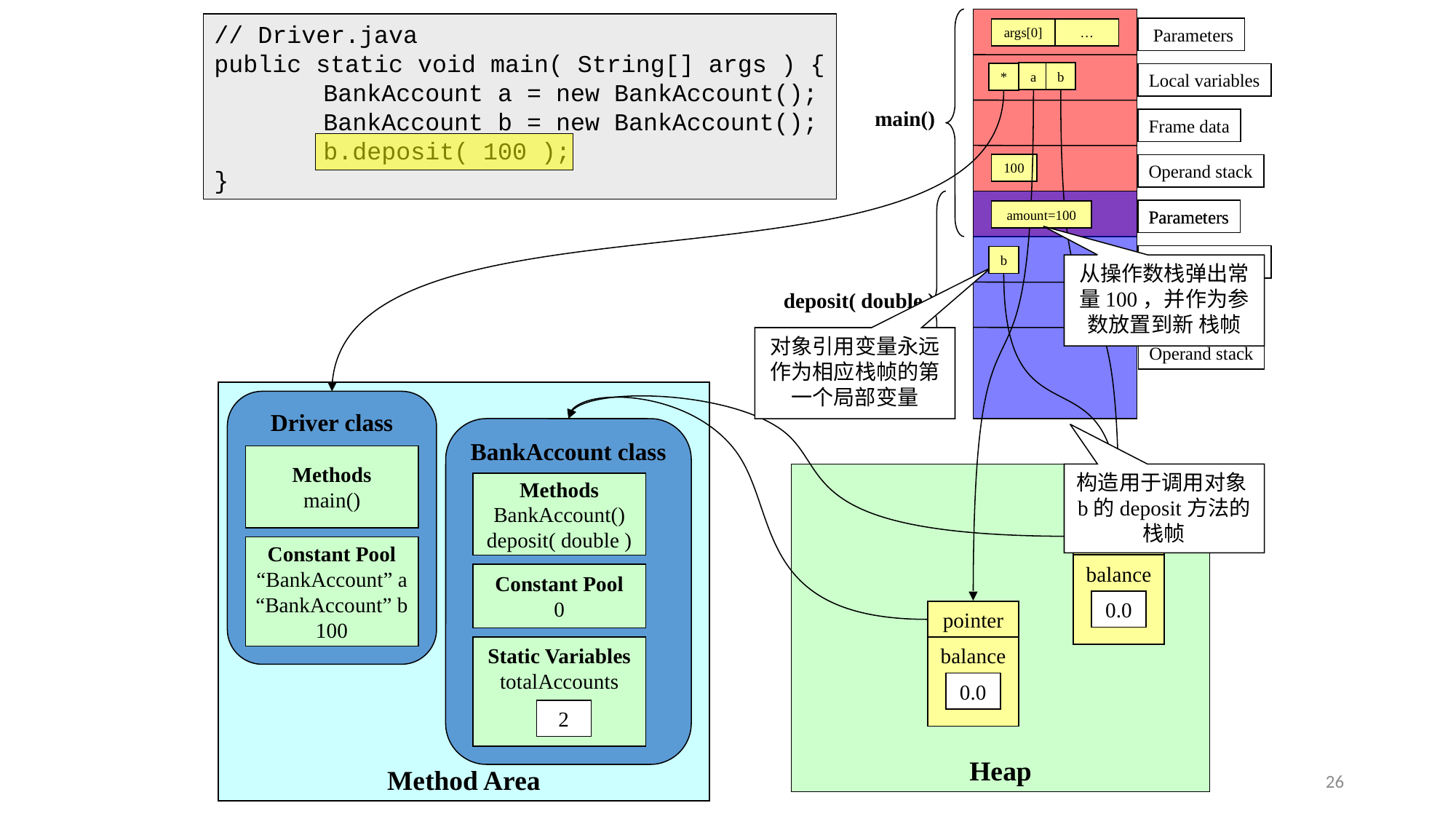

// Driver.java
public static void main( String[] args ) {
	BankAccount a = new BankAccount();
	BankAccount b = new BankAccount();
	b.deposit( 100 );
}
args[0]
…
 Parameters

a
b
b
*
Local variables
main()

Frame data

100
Operand stack

Parameters
Parameters
deposit( double )

Frame data

Operand stack
Local variables
amount=100
b
从操作数栈弹出常量100，并作为参数放置到新 栈帧
对象引用变量永远作为相应栈帧的第一个局部变量
Method Area
Driver class
BankAccount class

Methods
main()
Heap
构造用于调用对象b的deposit方法的栈帧
Methods
BankAccount()
deposit( double )
pointer
Constant Pool
“BankAccount” a
“BankAccount” b
100
balance
Constant Pool
0
0.0
pointer
Static Variables
totalAccounts
balance
0.0
2
26